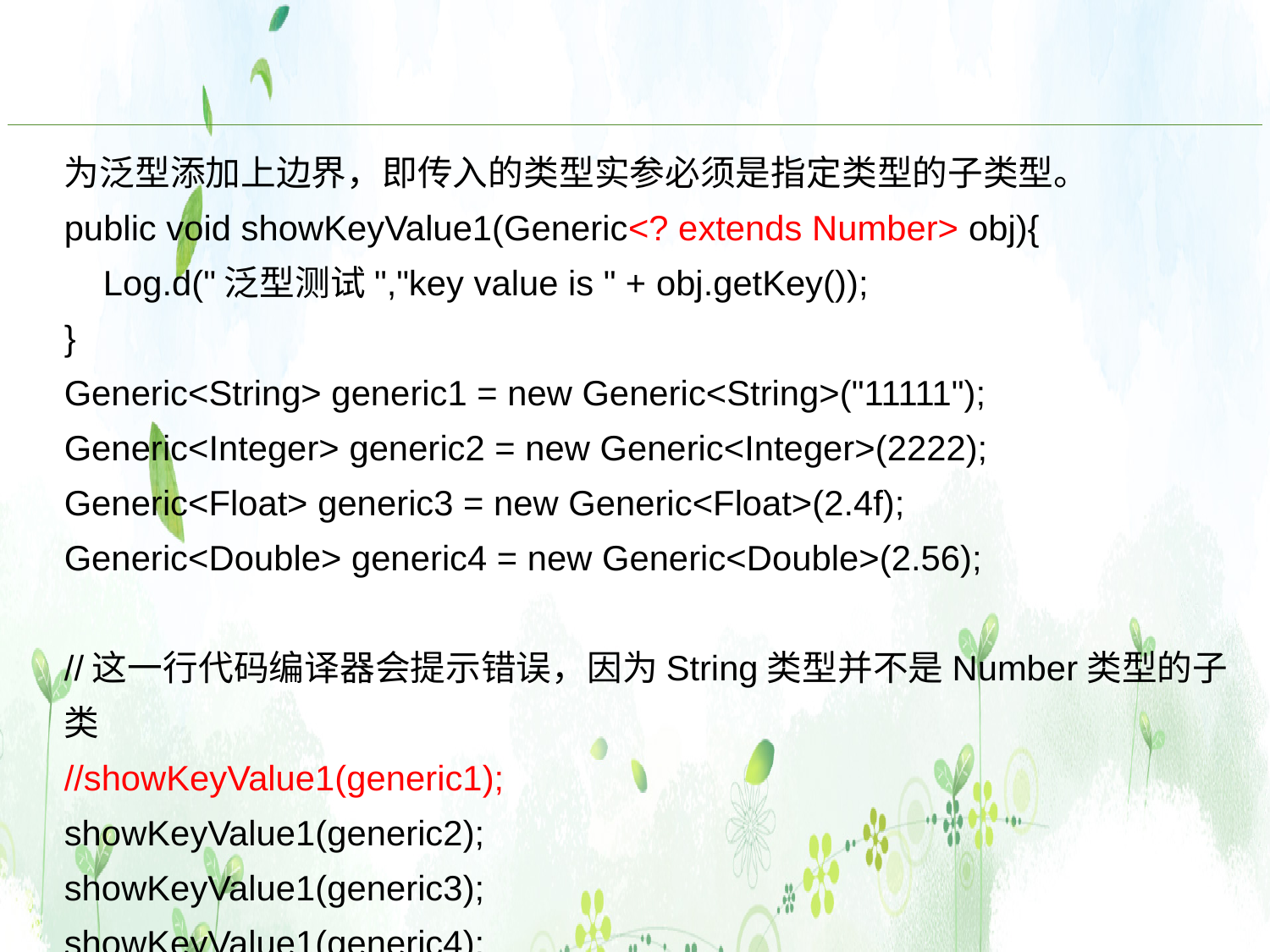

为泛型添加上边界，即传入的类型实参必须是指定类型的子类型。
public void showKeyValue1(Generic<? extends Number> obj){
    Log.d("泛型测试","key value is " + obj.getKey());
}
Generic<String> generic1 = new Generic<String>("11111");
Generic<Integer> generic2 = new Generic<Integer>(2222);
Generic<Float> generic3 = new Generic<Float>(2.4f);
Generic<Double> generic4 = new Generic<Double>(2.56);

//这一行代码编译器会提示错误，因为String类型并不是Number类型的子类
//showKeyValue1(generic1);
showKeyValue1(generic2);
showKeyValue1(generic3);
showKeyValue1(generic4);